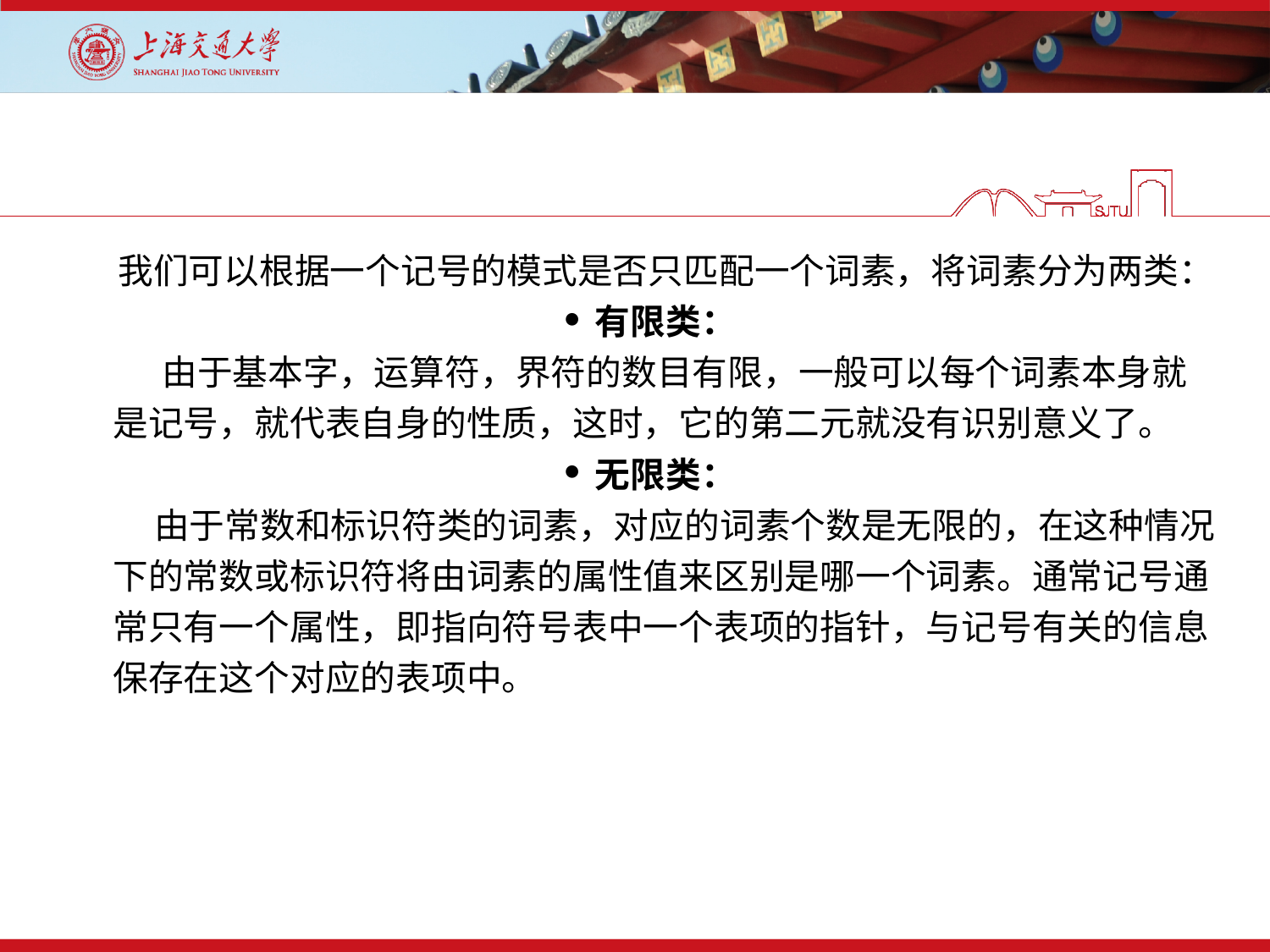

#
   我们可以根据一个记号的模式是否只匹配一个词素，将词素分为两类：
有限类：
         由于基本字，运算符，界符的数目有限，一般可以每个词素本身就是记号，就代表自身的性质，这时，它的第二元就没有识别意义了。
无限类：
        由于常数和标识符类的词素，对应的词素个数是无限的，在这种情况下的常数或标识符将由词素的属性值来区别是哪一个词素。通常记号通常只有一个属性，即指向符号表中一个表项的指针，与记号有关的信息保存在这个对应的表项中。